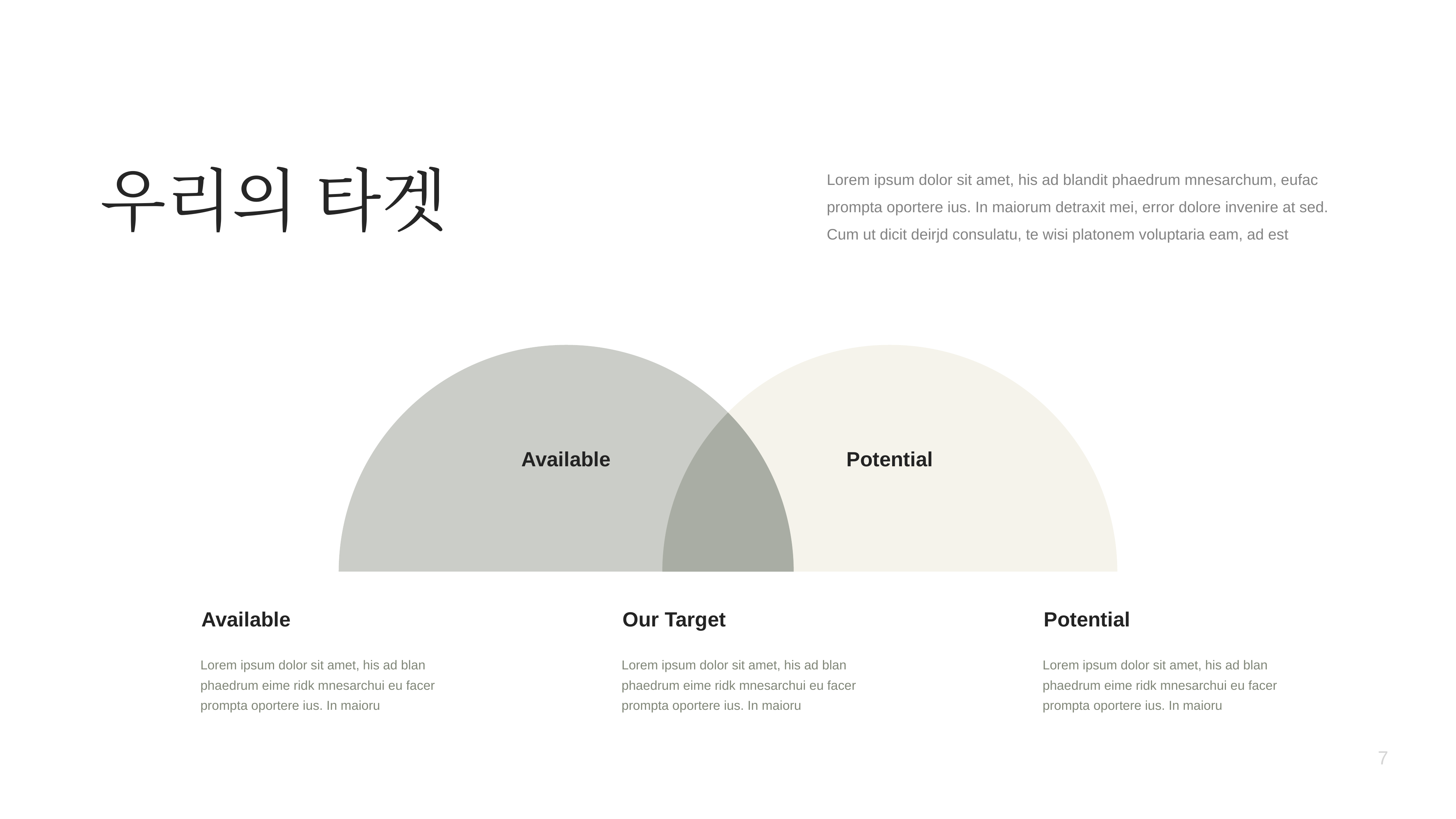

# 우리의 타겟
Lorem ipsum dolor sit amet, his ad blandit phaedrum mnesarchum, eufac prompta oportere ius. In maiorum detraxit mei, error dolore invenire at sed. Cum ut dicit deirjd consulatu, te wisi platonem voluptaria eam, ad est
Available
Potential

Available
Our Target
Potential
Lorem ipsum dolor sit amet, his ad blan phaedrum eime ridk mnesarchui eu facer prompta oportere ius. In maioru
Lorem ipsum dolor sit amet, his ad blan phaedrum eime ridk mnesarchui eu facer prompta oportere ius. In maioru
Lorem ipsum dolor sit amet, his ad blan phaedrum eime ridk mnesarchui eu facer prompta oportere ius. In maioru
7